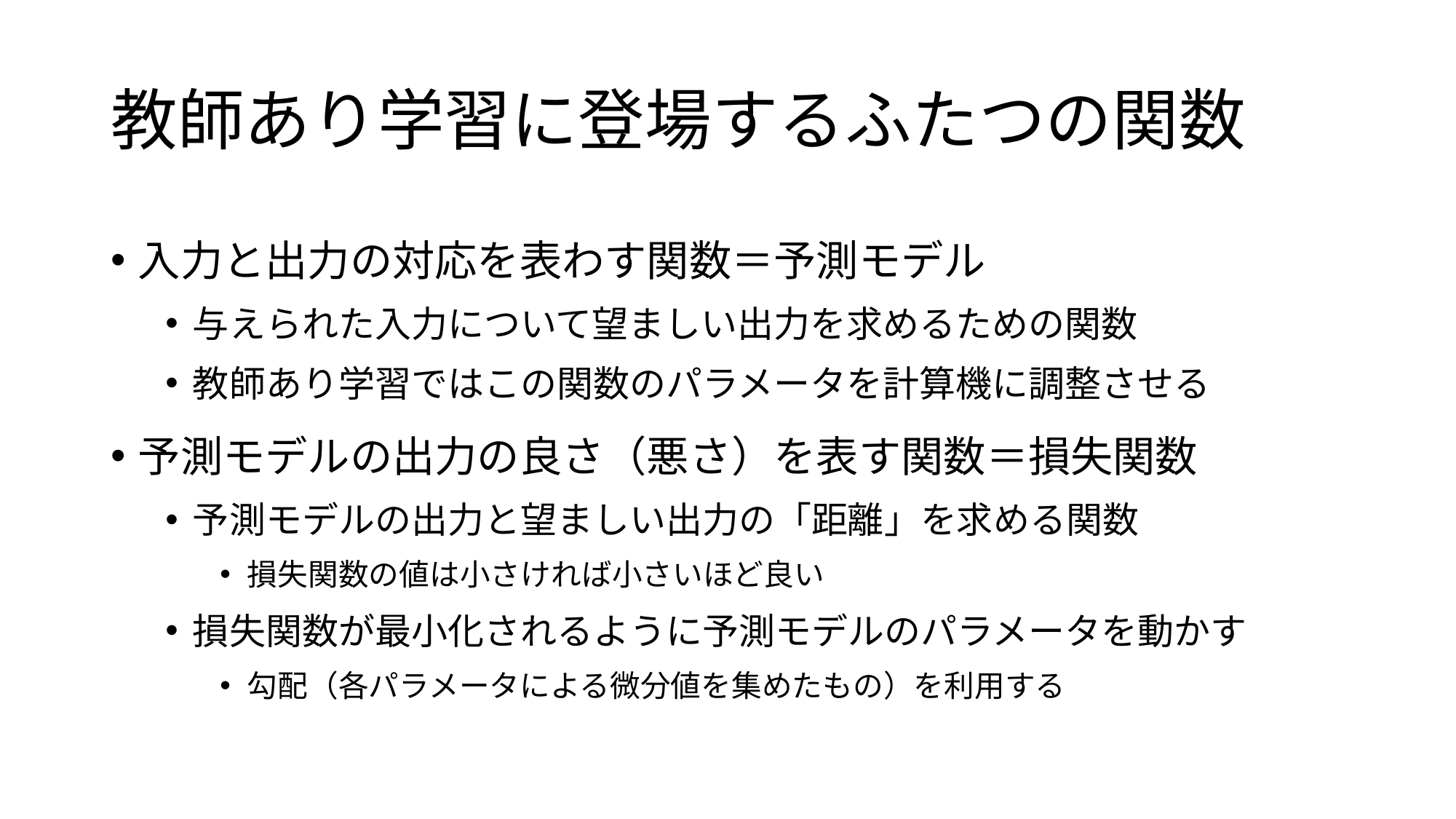

# 教師あり学習に登場するふたつの関数
入力と出力の対応を表わす関数＝予測モデル
与えられた入力について望ましい出力を求めるための関数
教師あり学習ではこの関数のパラメータを計算機に調整させる
予測モデルの出力の良さ（悪さ）を表す関数＝損失関数
予測モデルの出力と望ましい出力の「距離」を求める関数
損失関数の値は小さければ小さいほど良い
損失関数が最小化されるように予測モデルのパラメータを動かす
勾配（各パラメータによる微分値を集めたもの）を利用する